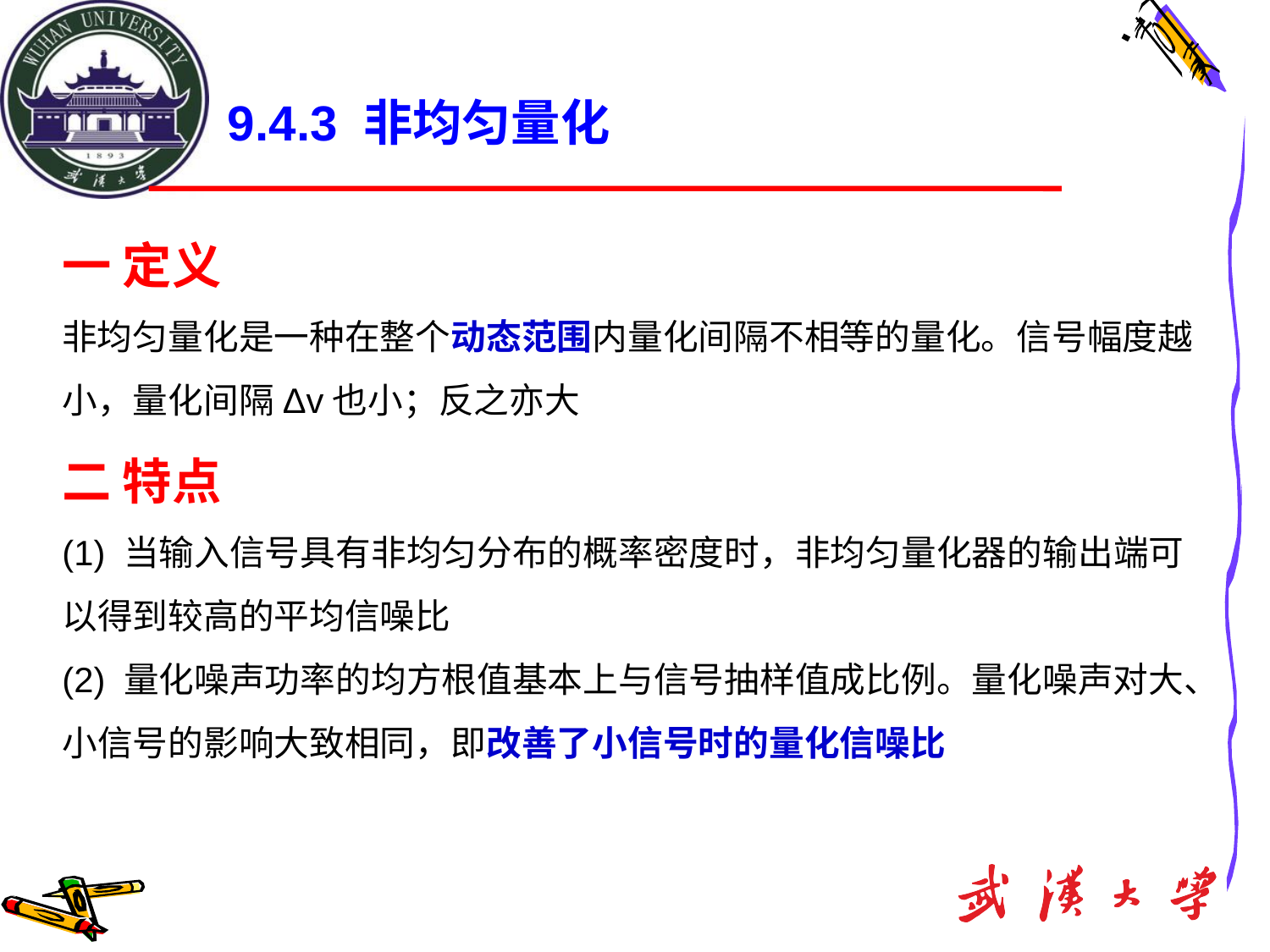

# 9.4.3 非均匀量化
一 定义
非均匀量化是一种在整个动态范围内量化间隔不相等的量化。信号幅度越小，量化间隔Δv也小；反之亦大
二 特点
(1) 当输入信号具有非均匀分布的概率密度时，非均匀量化器的输出端可以得到较高的平均信噪比
(2) 量化噪声功率的均方根值基本上与信号抽样值成比例。量化噪声对大、小信号的影响大致相同，即改善了小信号时的量化信噪比